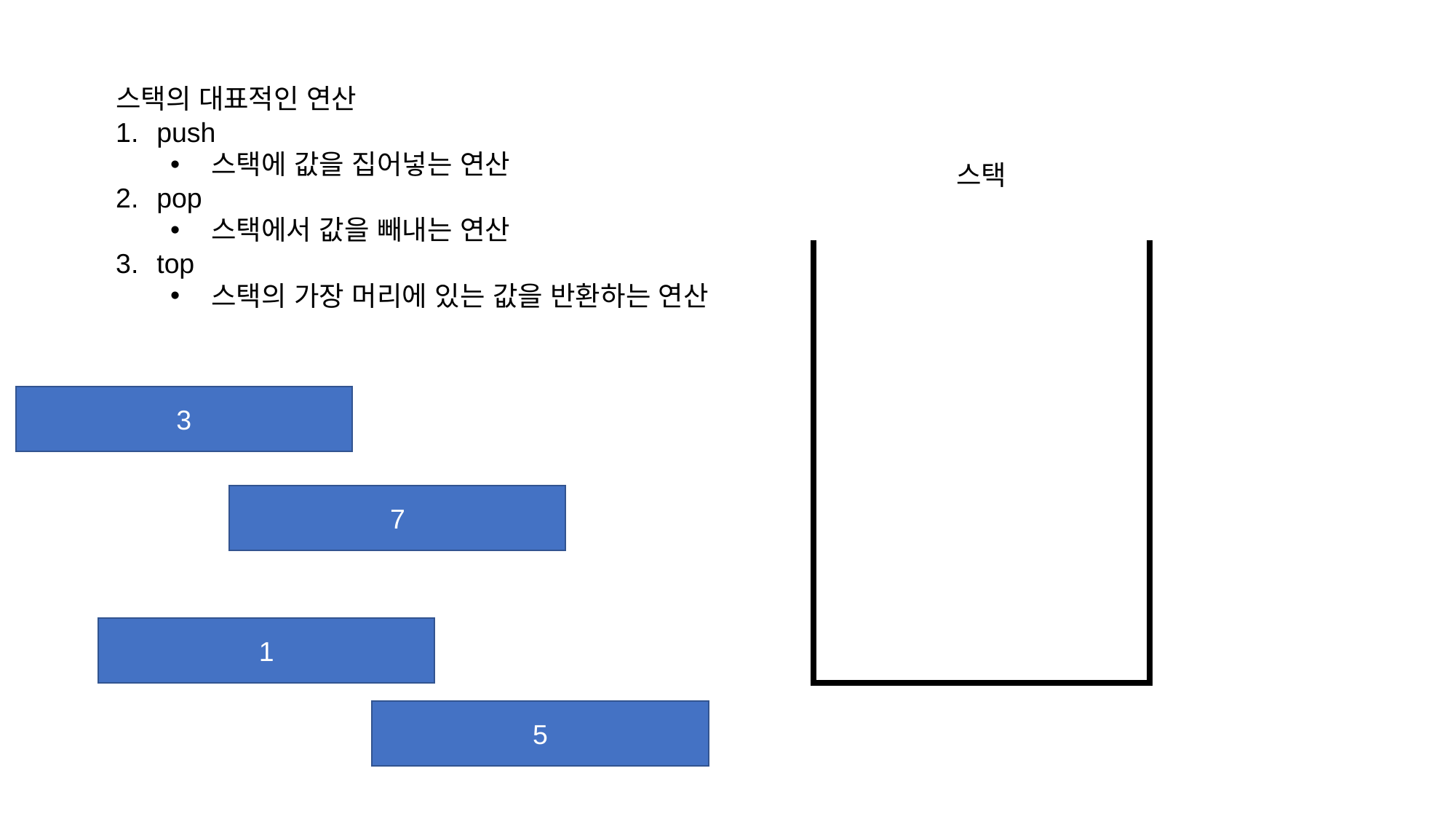

스택의 대표적인 연산
push
스택에 값을 집어넣는 연산
pop
스택에서 값을 빼내는 연산
top
스택의 가장 머리에 있는 값을 반환하는 연산
스택
|  |
| --- |
3
7
1
5